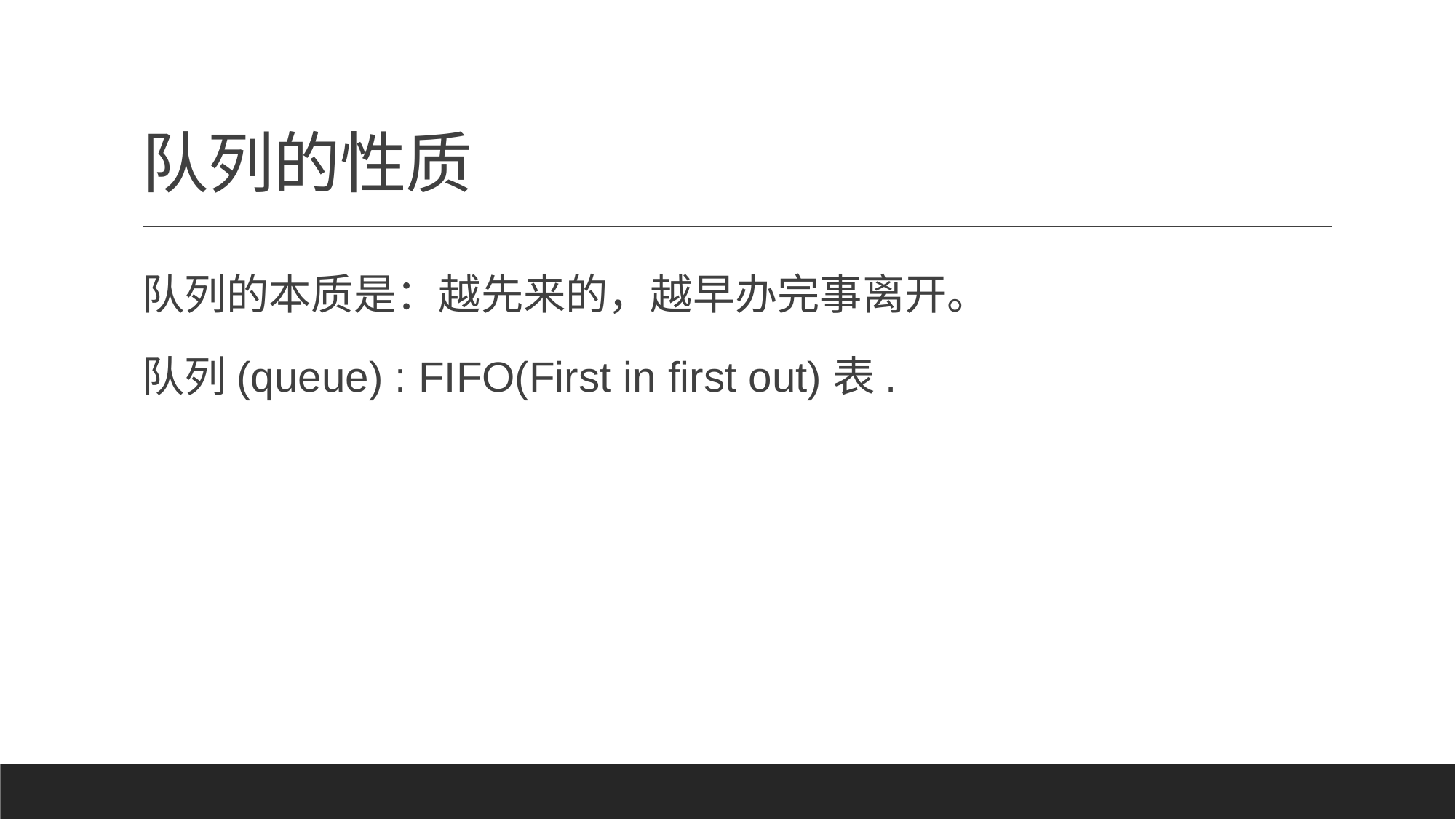

# 队列的性质
队列的本质是：越先来的，越早办完事离开。
队列(queue) : FIFO(First in first out)表.